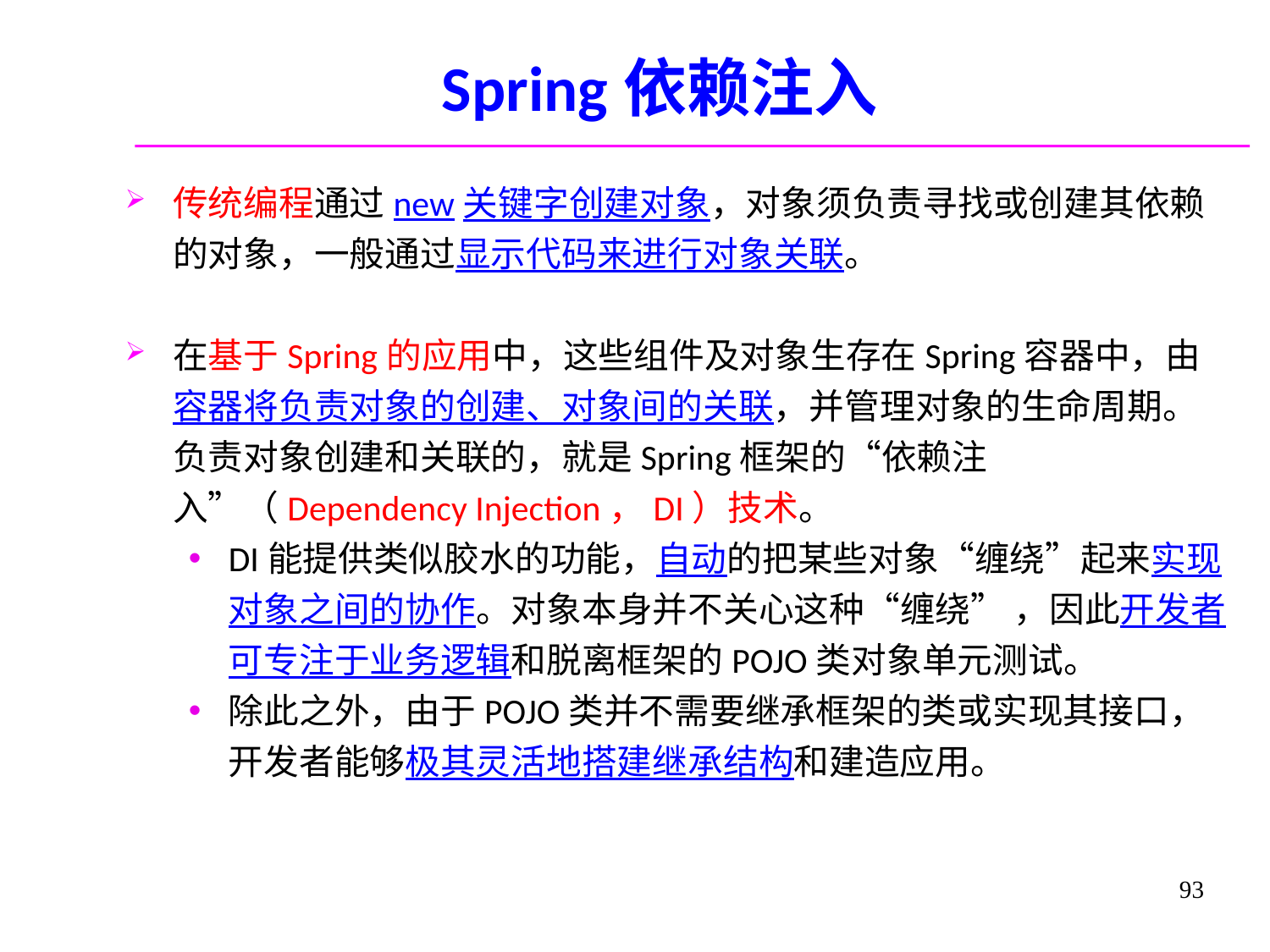

# Spring依赖注入
传统编程通过new关键字创建对象，对象须负责寻找或创建其依赖的对象，一般通过显示代码来进行对象关联。

在基于Spring的应用中，这些组件及对象生存在Spring容器中，由容器将负责对象的创建、对象间的关联，并管理对象的生命周期。负责对象创建和关联的，就是Spring框架的“依赖注入”（Dependency Injection，DI）技术。
DI能提供类似胶水的功能，自动的把某些对象“缠绕”起来实现对象之间的协作。对象本身并不关心这种“缠绕” ，因此开发者可专注于业务逻辑和脱离框架的POJO类对象单元测试。
除此之外，由于POJO类并不需要继承框架的类或实现其接口，开发者能够极其灵活地搭建继承结构和建造应用。

93